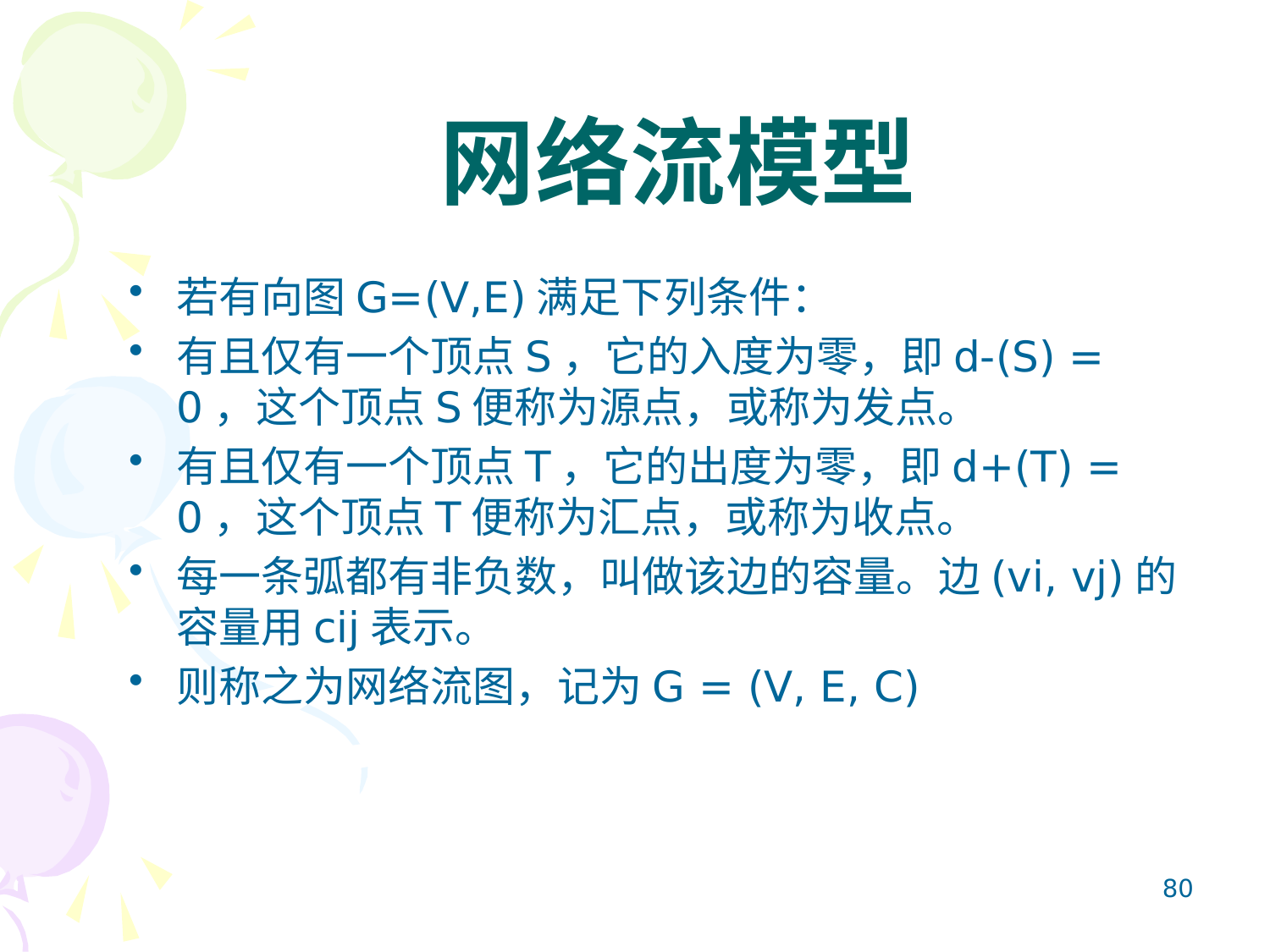

网络流模型
若有向图G=(V,E)满足下列条件：
有且仅有一个顶点S，它的入度为零，即d-(S) = 0，这个顶点S便称为源点，或称为发点。
有且仅有一个顶点T，它的出度为零，即d+(T) = 0，这个顶点T便称为汇点，或称为收点。
每一条弧都有非负数，叫做该边的容量。边(vi, vj)的容量用cij表示。
则称之为网络流图，记为G = (V, E, C)
80